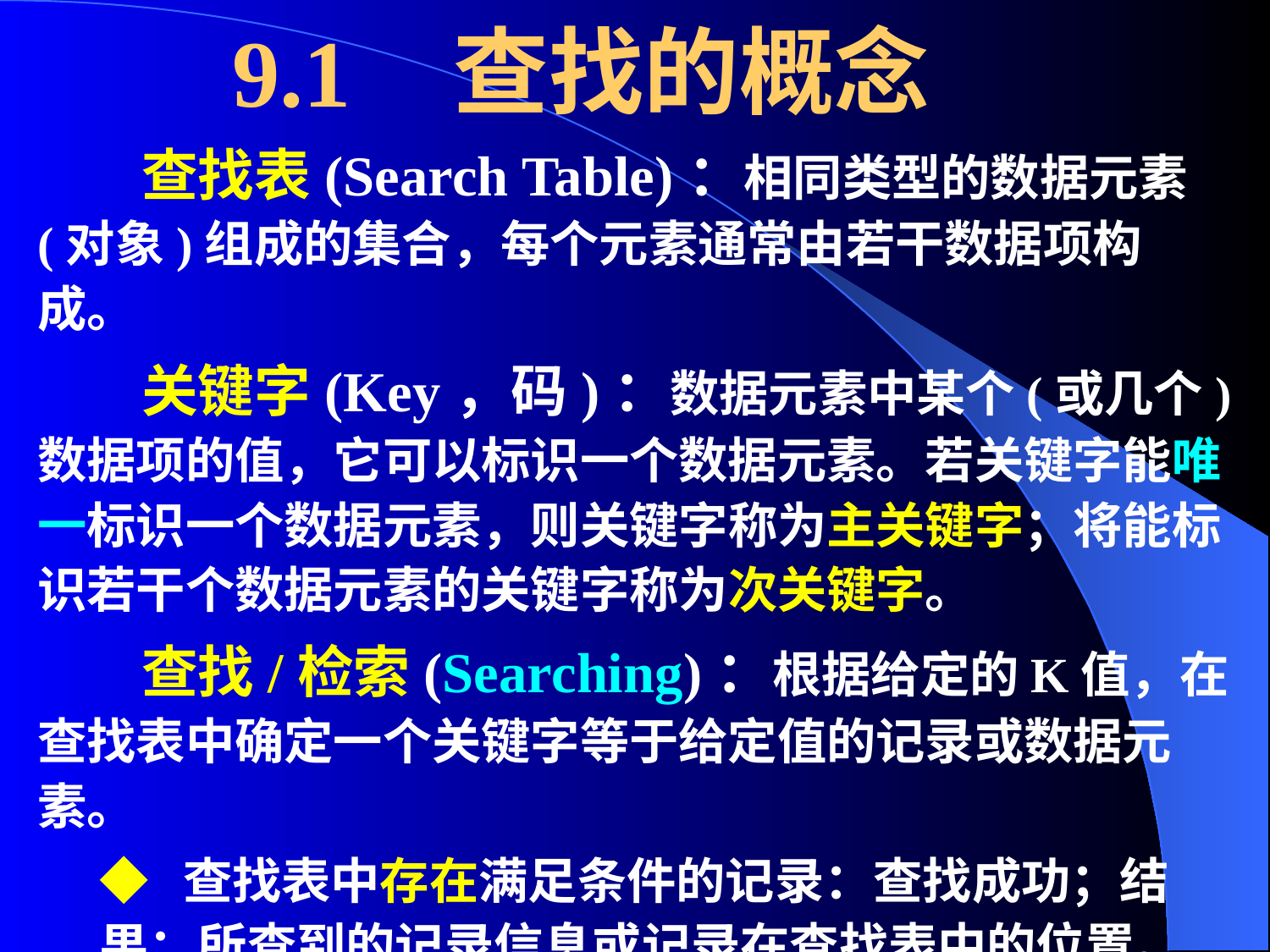

# 9.1   查找的概念
       查找表(Search Table)：相同类型的数据元素(对象)组成的集合，每个元素通常由若干数据项构成。
       关键字(Key，码)：数据元素中某个(或几个)数据项的值，它可以标识一个数据元素。若关键字能唯一标识一个数据元素，则关键字称为主关键字；将能标识若干个数据元素的关键字称为次关键字。
       查找/检索(Searching)：根据给定的K值，在查找表中确定一个关键字等于给定值的记录或数据元素。
◆  查找表中存在满足条件的记录：查找成功；结果：所查到的记录信息或记录在查找表中的位置。
◆ 查找表中不存在满足条件的记录：查找失败。